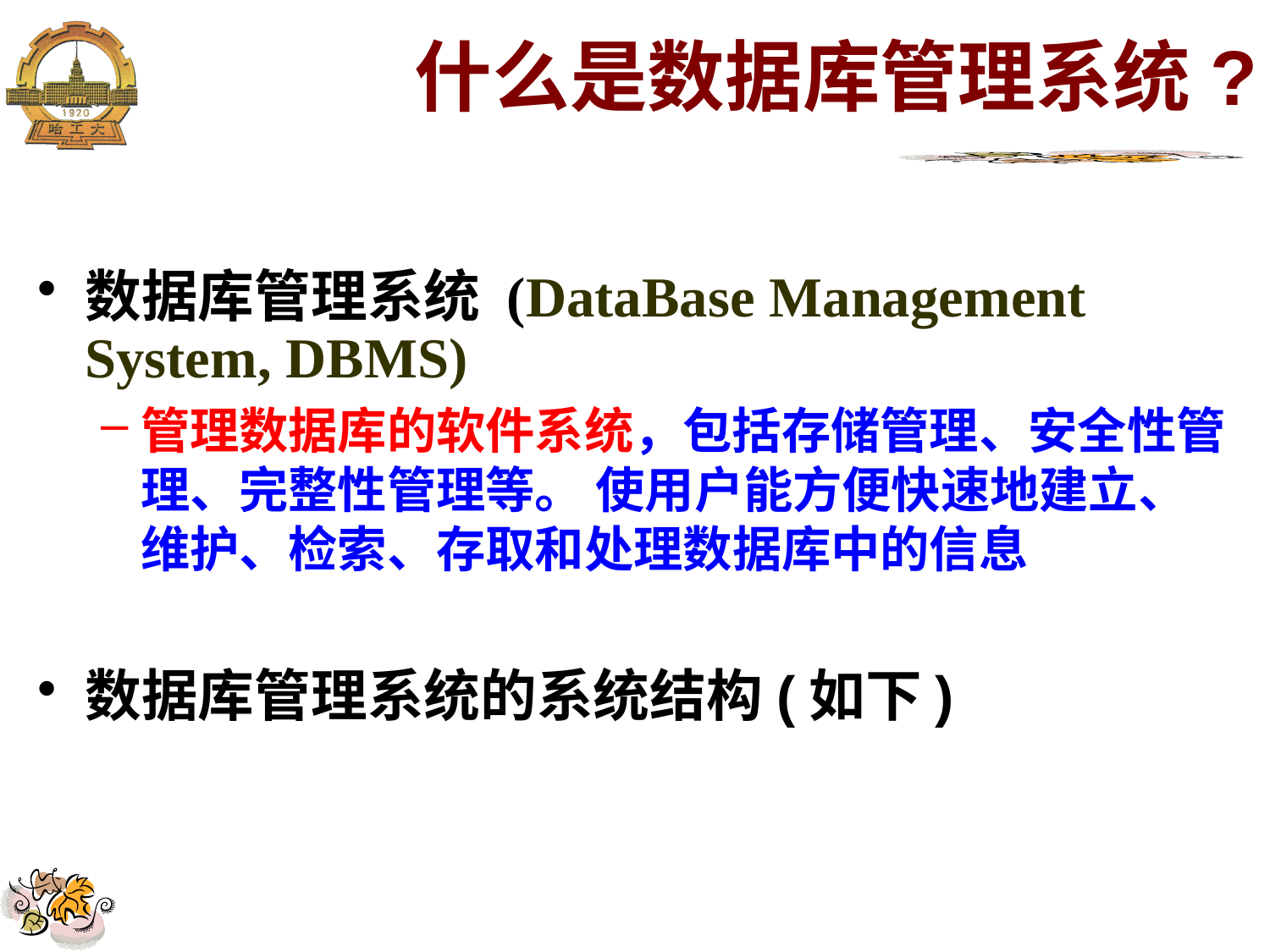

什么是数据库管理系统?
数据库管理系统 (DataBase Management System, DBMS)
管理数据库的软件系统，包括存储管理、安全性管理、完整性管理等。 使用户能方便快速地建立、维护、检索、存取和处理数据库中的信息

数据库管理系统的系统结构(如下)